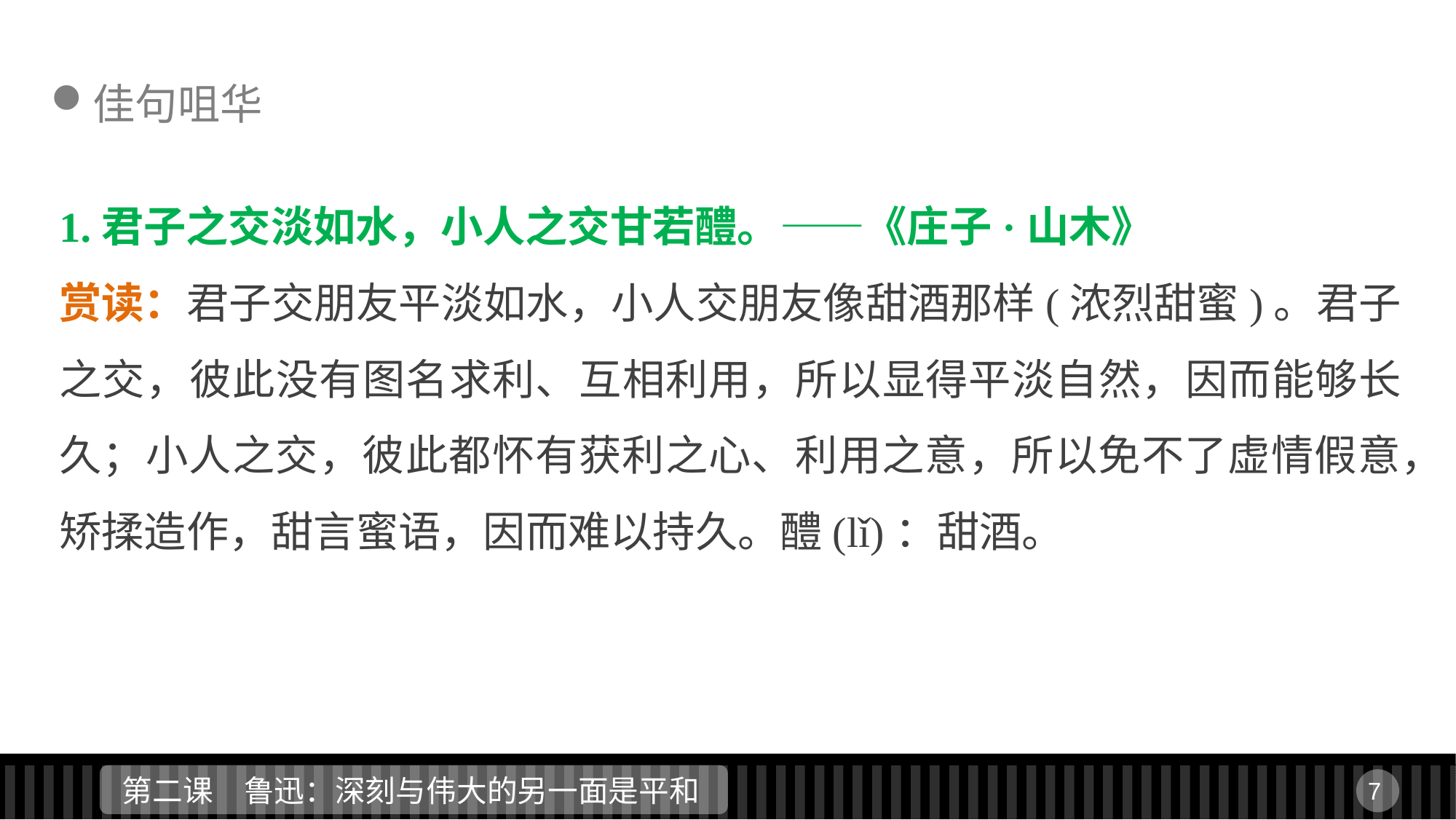

佳句咀华
1.君子之交淡如水，小人之交甘若醴。——《庄子·山木》
赏读：君子交朋友平淡如水，小人交朋友像甜酒那样(浓烈甜蜜)。君子之交，彼此没有图名求利、互相利用，所以显得平淡自然，因而能够长久；小人之交，彼此都怀有获利之心、利用之意，所以免不了虚情假意，矫揉造作，甜言蜜语，因而难以持久。醴(lǐ)：甜酒。